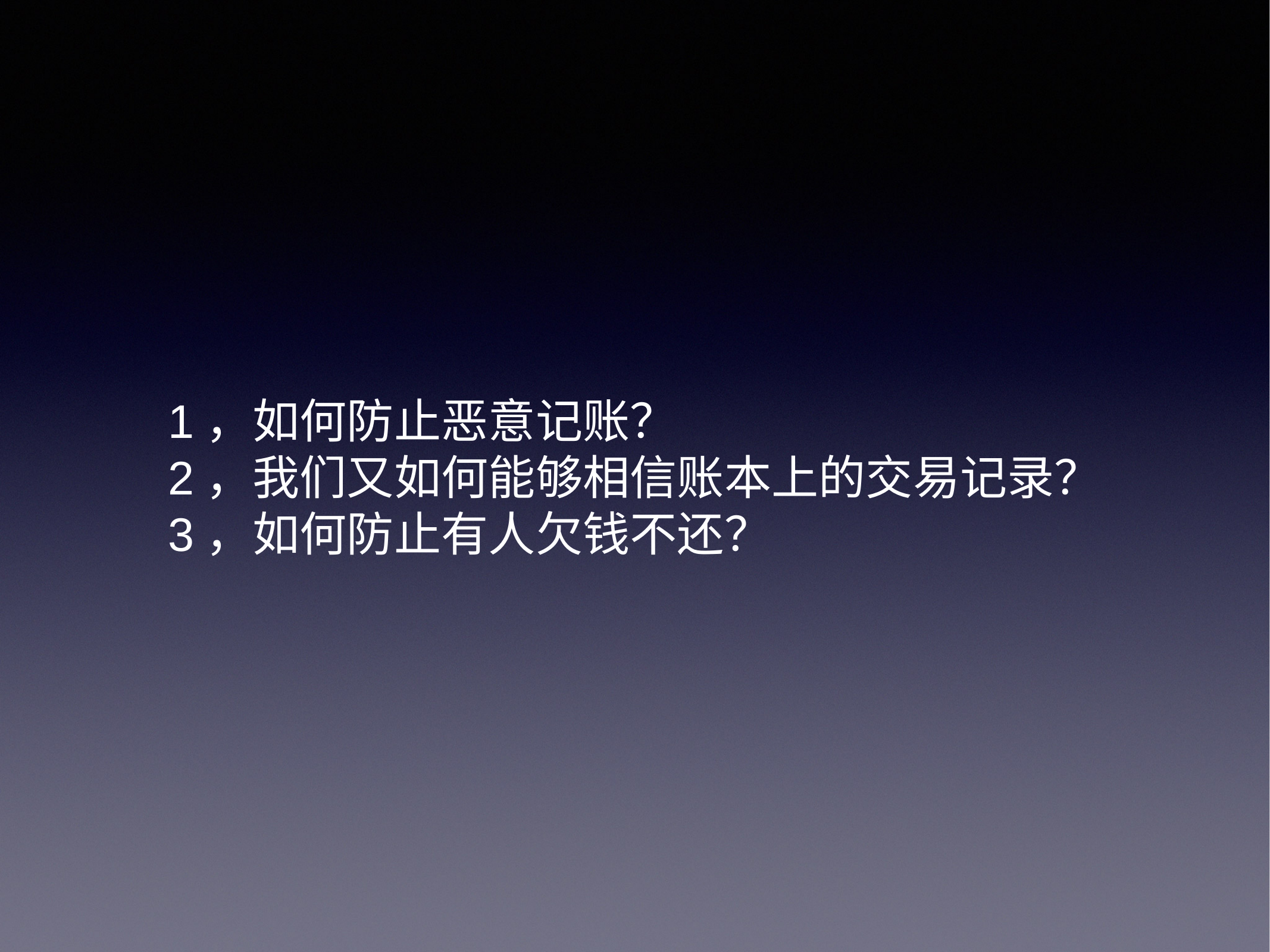

1，如何防止恶意记账？
2，我们又如何能够相信账本上的交易记录？
3，如何防止有人欠钱不还？